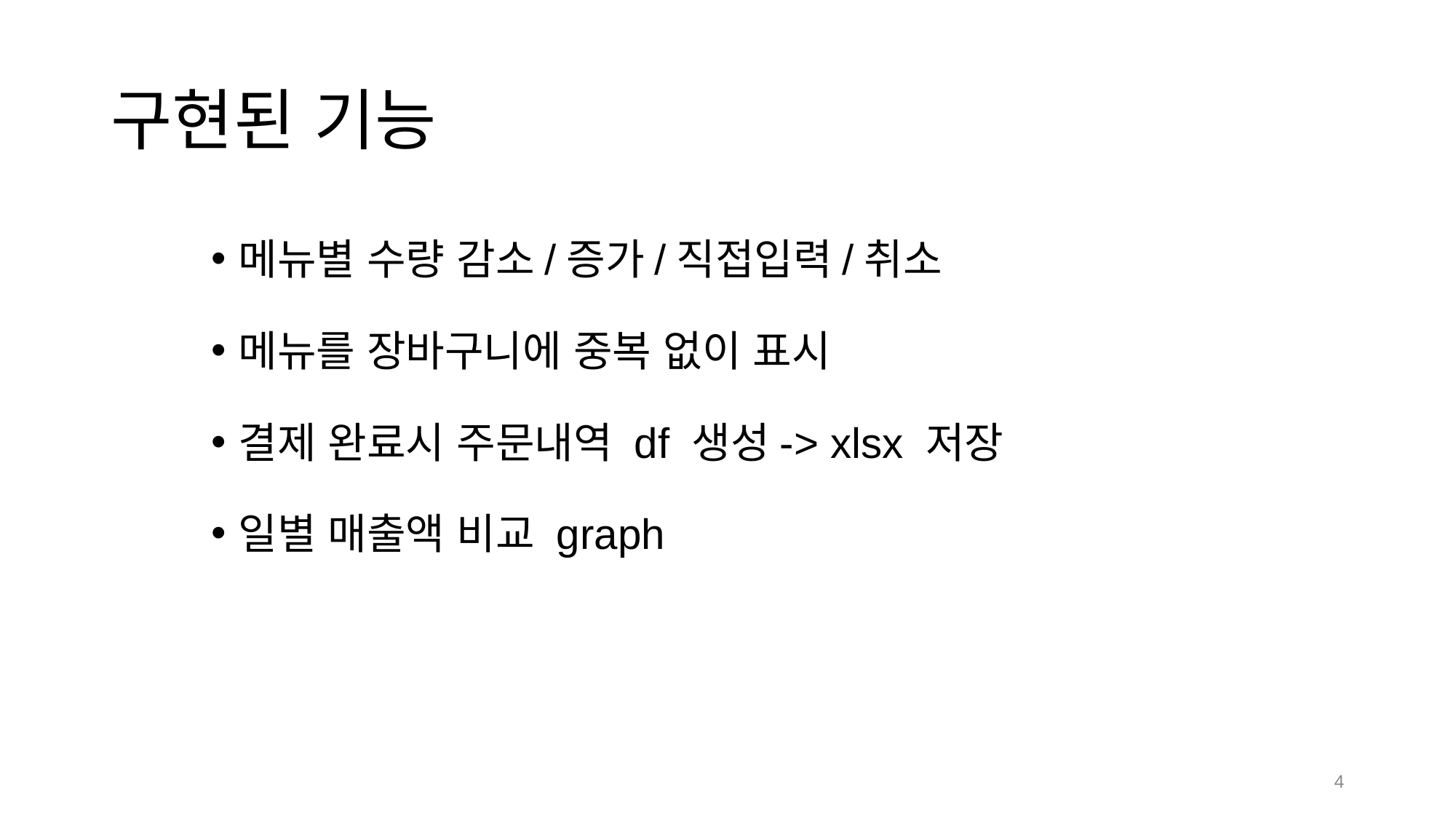

# 구현된 기능
메뉴별 수량 감소/증가/직접입력/취소
메뉴를 장바구니에 중복 없이 표시
결제 완료시 주문내역 df 생성-> xlsx 저장
일별 매출액 비교 graph
4